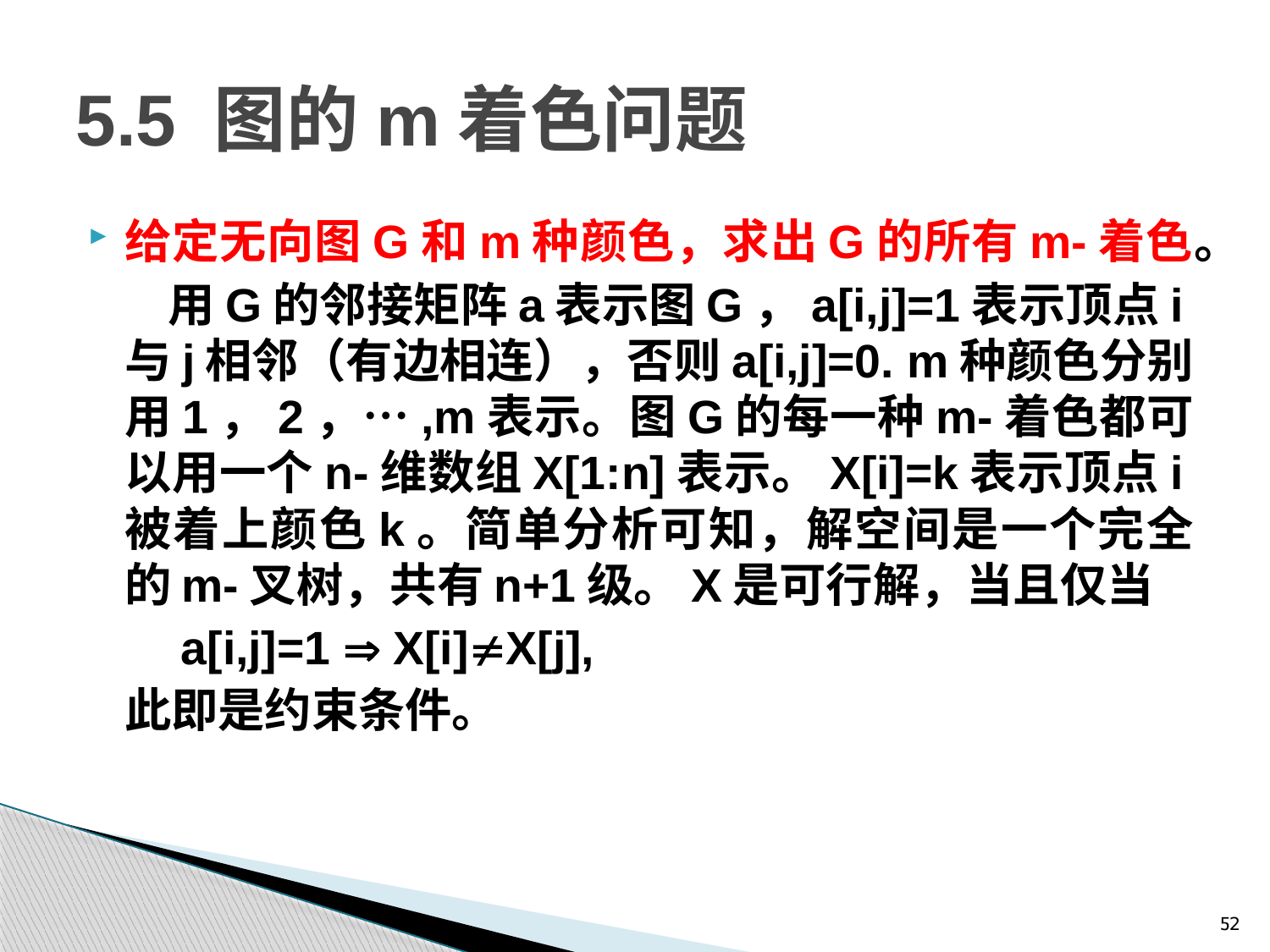

# 5.5 图的m着色问题
给定无向图G和m种颜色，求出G的所有m-着色。
	   用G的邻接矩阵a表示图G，a[i,j]=1表示顶点i与j相邻（有边相连），否则a[i,j]=0. m种颜色分别用1，2，…,m表示。图G的每一种m-着色都可以用一个n-维数组X[1:n]表示。X[i]=k表示顶点i被着上颜色k。简单分析可知，解空间是一个完全的m-叉树，共有n+1级。X是可行解，当且仅当
       a[i,j]=1 ⇒ X[i]≠X[j],
	此即是约束条件。
52